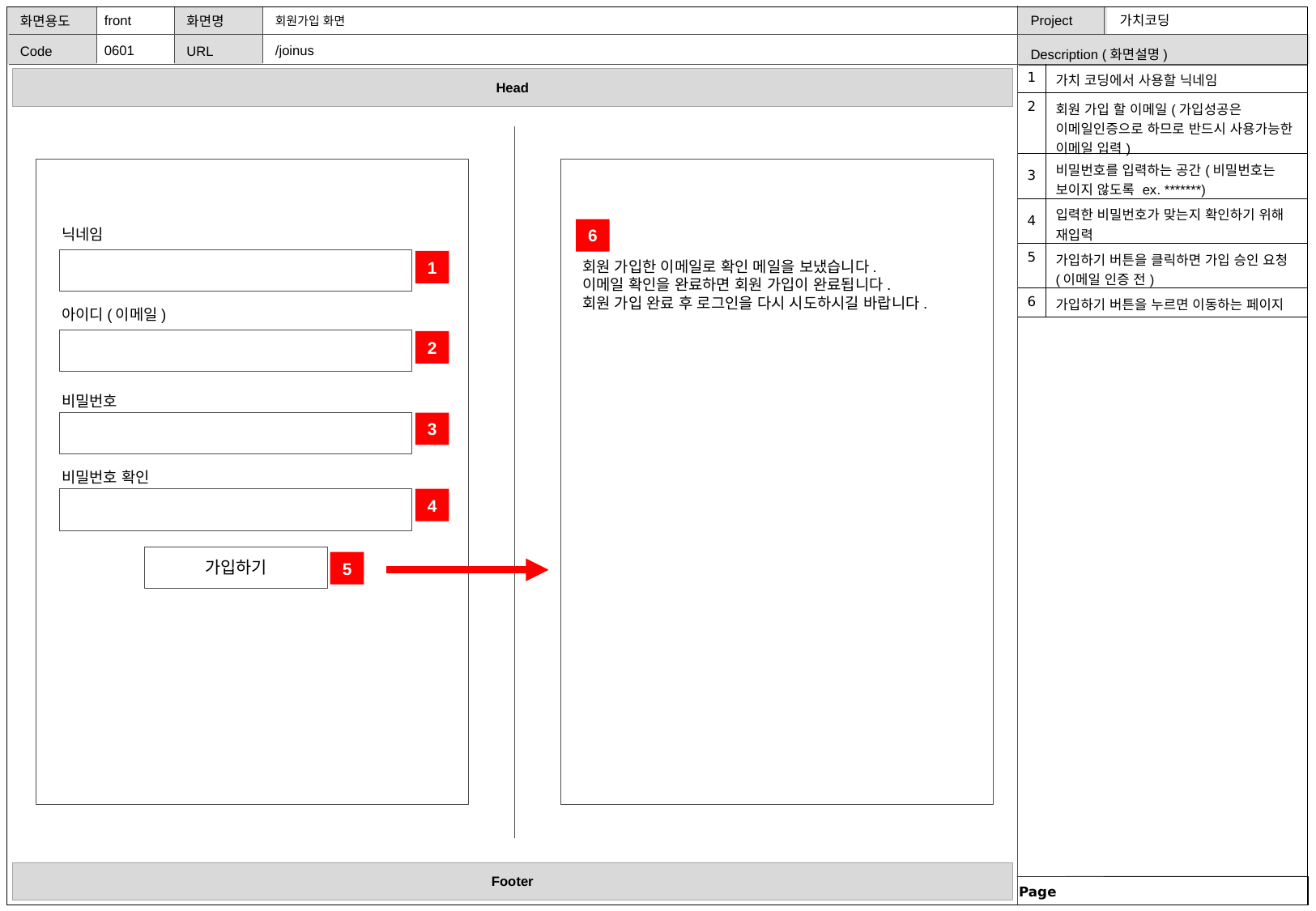

front
회원가입 화면
0601
/joinus
| 1 | 가치 코딩에서 사용할 닉네임 |
| --- | --- |
| 2 | 회원 가입 할 이메일(가입성공은 이메일인증으로 하므로 반드시 사용가능한 이메일 입력) |
| 3 | 비밀번호를 입력하는 공간(비밀번호는 보이지 않도록 ex. \*\*\*\*\*\*\*) |
| 4 | 입력한 비밀번호가 맞는지 확인하기 위해 재입력 |
| 5 | 가입하기 버튼을 클릭하면 가입 승인 요청(이메일 인증 전) |
| 6 | 가입하기 버튼을 누르면 이동하는 페이지 |

닉네임
6

1
회원 가입한 이메일로 확인 메일을 보냈습니다.
이메일 확인을 완료하면 회원 가입이 완료됩니다.
회원 가입 완료 후 로그인을 다시 시도하시길 바랍니다.
아이디(이메일)

2
비밀번호
3

비밀번호 확인
4

가입하기
5